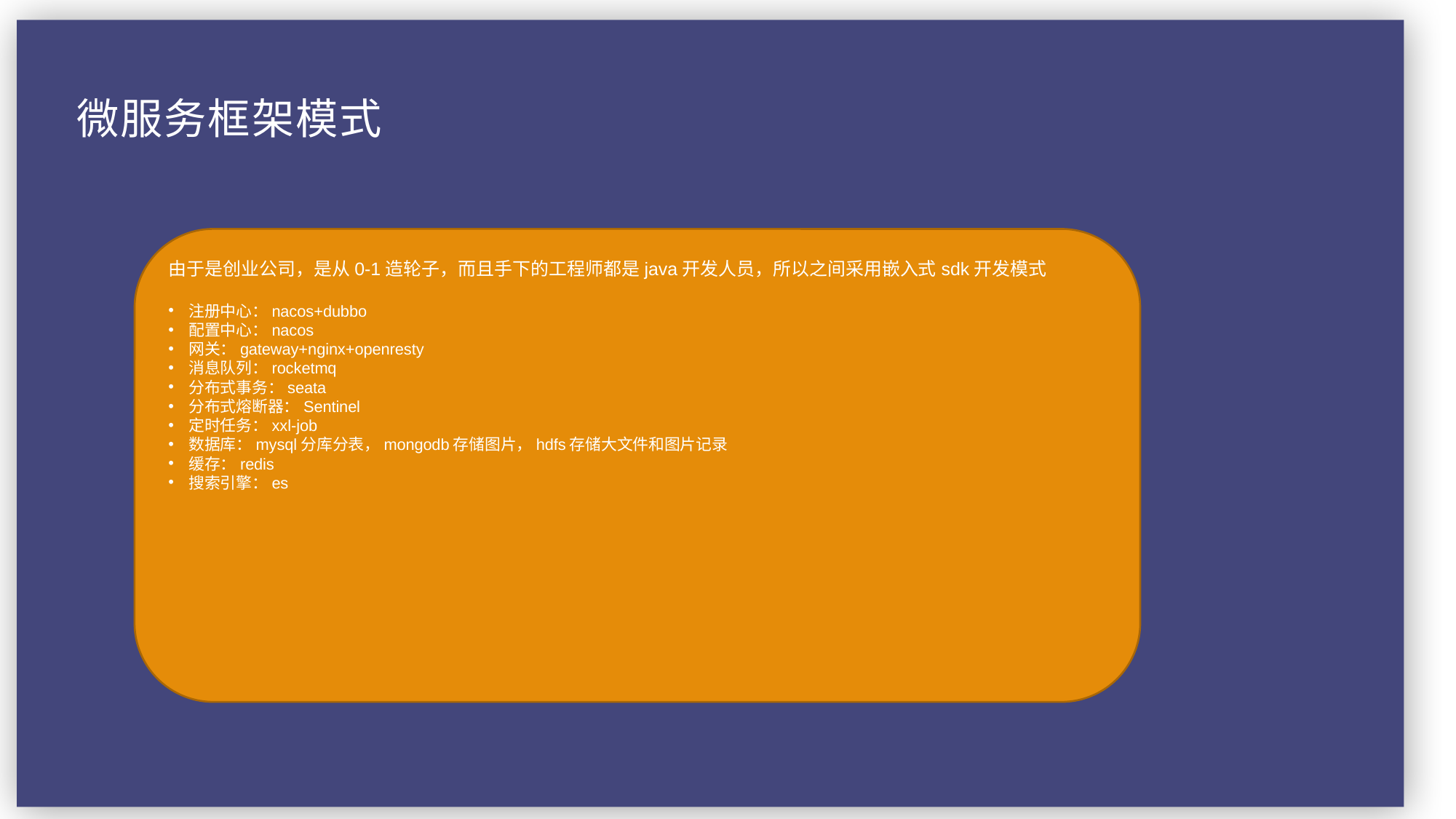

数据结构设计
# 微服务框架模式
由于是创业公司，是从0-1造轮子，而且手下的工程师都是java开发人员，所以之间采用嵌入式sdk开发模式

注册中心：nacos+dubbo
配置中心：nacos
网关：gateway+nginx+openresty
消息队列：rocketmq
分布式事务：seata
分布式熔断器：Sentinel
定时任务：xxl-job
数据库：mysql分库分表，mongodb存储图片，hdfs存储大文件和图片记录
缓存：redis
搜索引擎：es